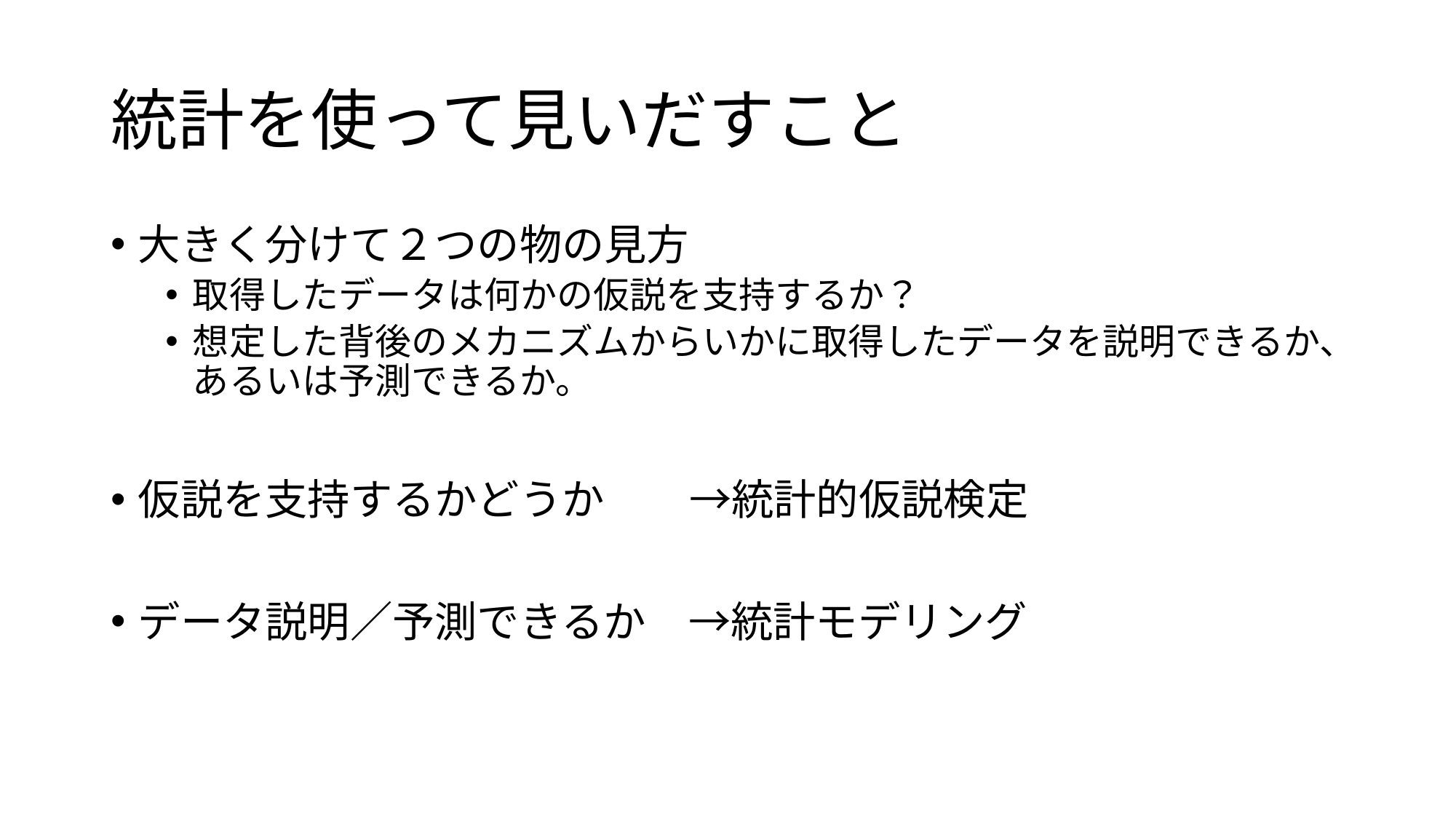

# 統計を使って見いだすこと
大きく分けて２つの物の見方
取得したデータは何かの仮説を支持するか？
想定した背後のメカニズムからいかに取得したデータを説明できるか、あるいは予測できるか。

仮説を支持するかどうか　　→統計的仮説検定

データ説明／予測できるか　→統計モデリング